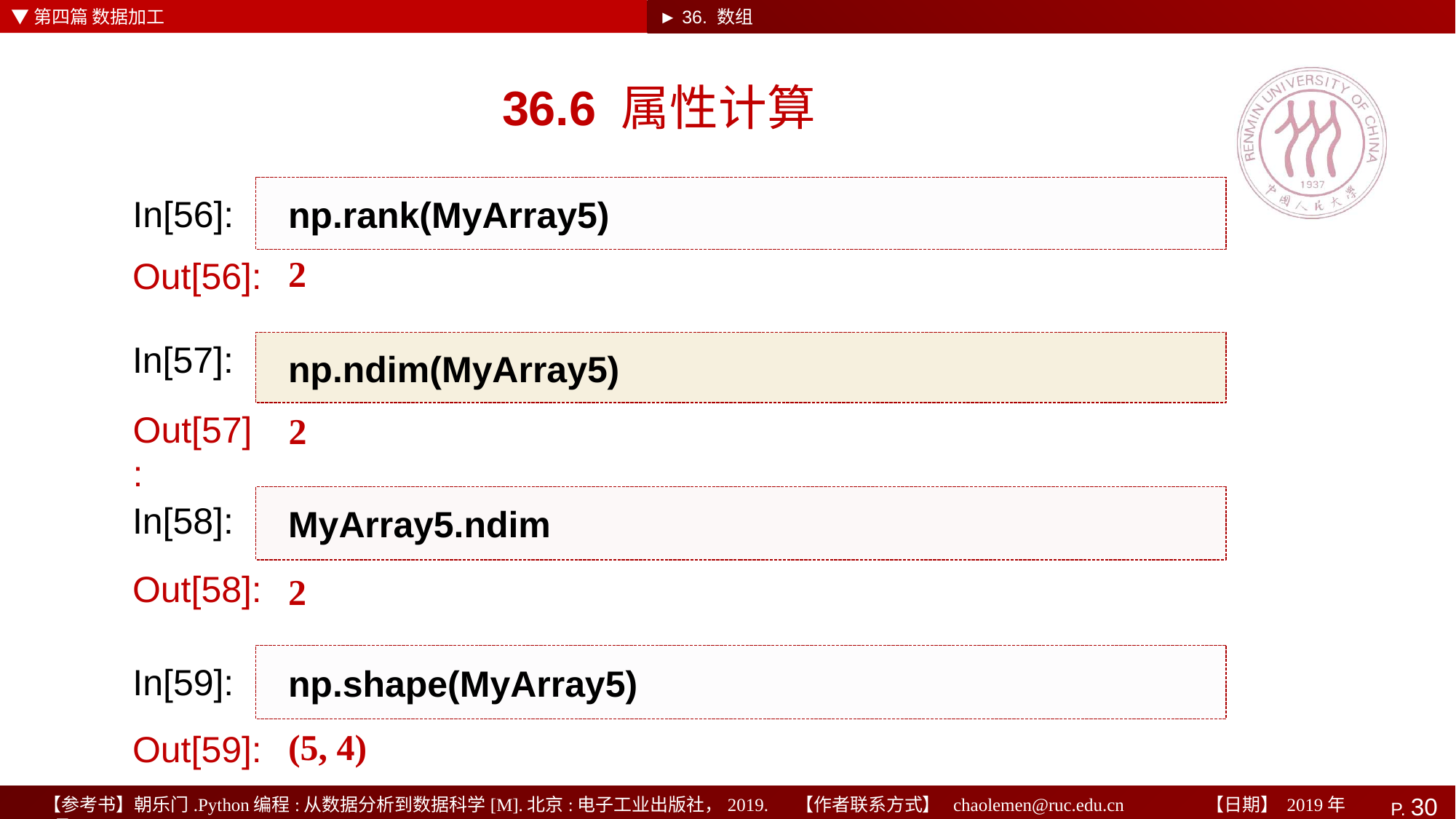

▼第四篇 数据加工
► 36. 数组
# 36.6 属性计算
np.rank(MyArray5)
In[56]:
2
Out[56]:

In[57]:
np.ndim(MyArray5)
2
Out[57]:
MyArray5.ndim
In[58]:
2
Out[58]:
np.shape(MyArray5)
In[59]:
(5, 4)
Out[59]: